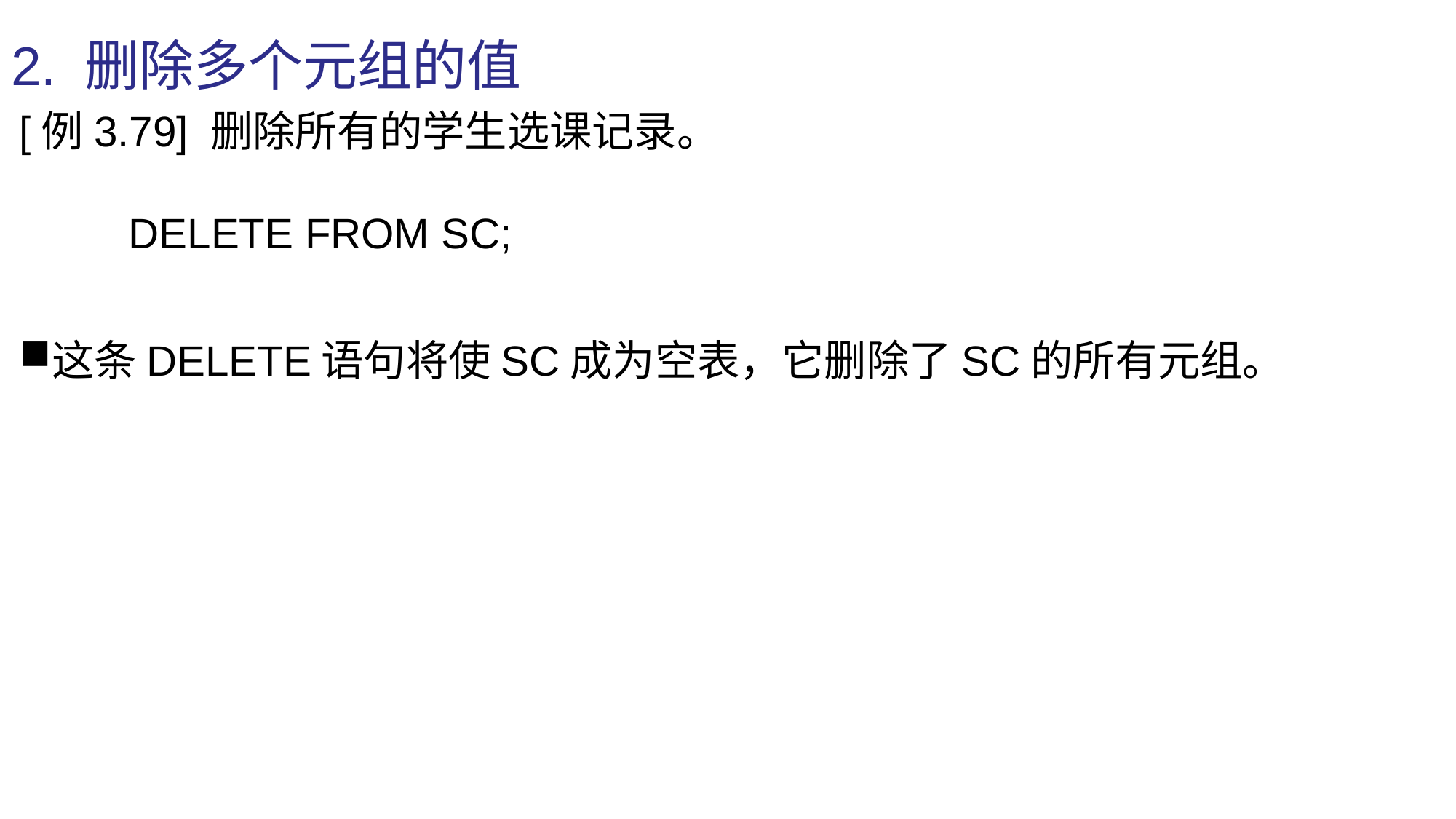

2. 删除多个元组的值
[例3.79] 删除所有的学生选课记录。

	DELETE FROM SC;

这条DELETE语句将使SC成为空表，它删除了SC的所有元组。